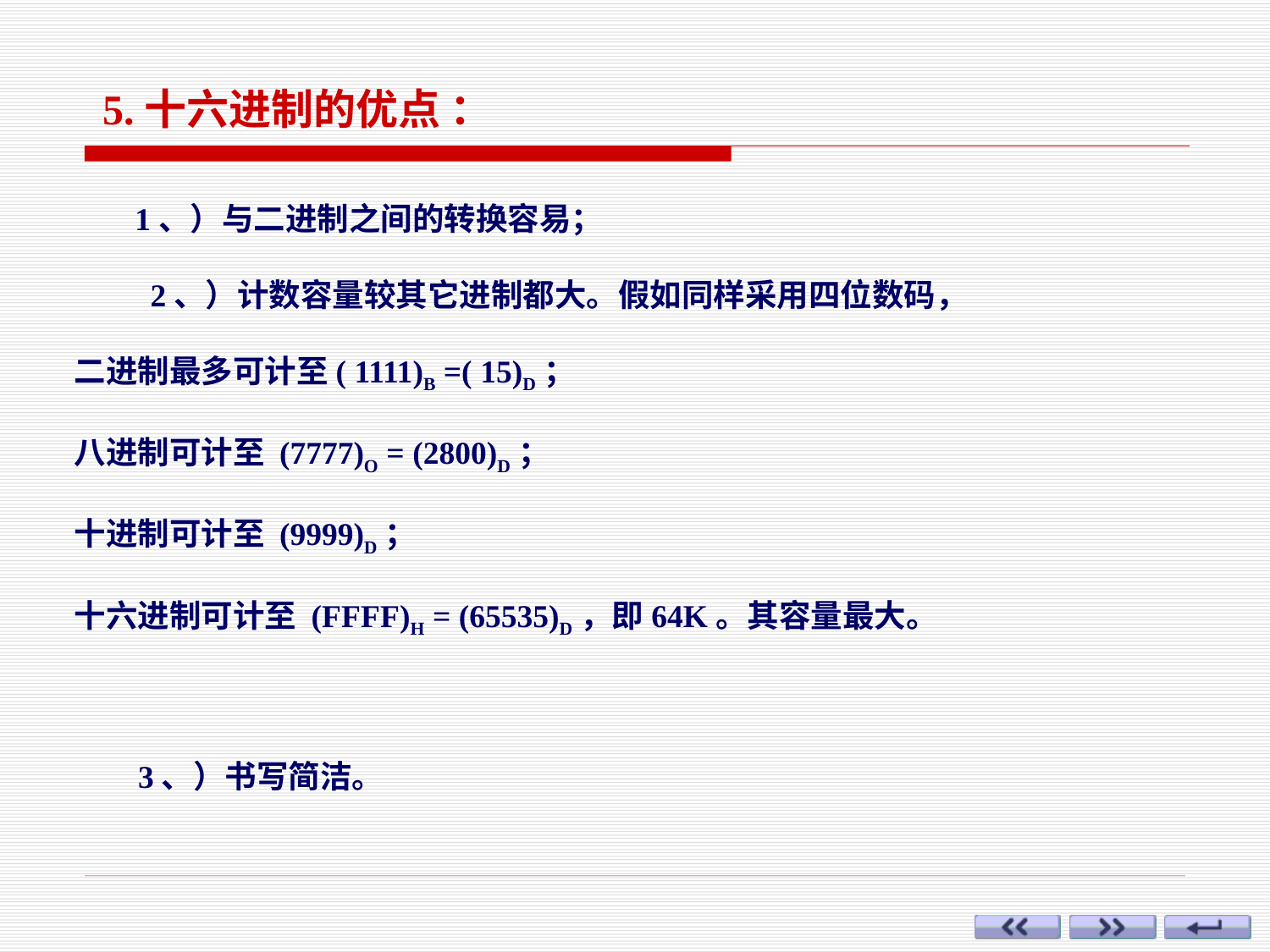

5.十六进制的优点 ：
    1、）与二进制之间的转换容易；
    2、）计数容量较其它进制都大。假如同样采用四位数码，

二进制最多可计至( 1111)B =( 15)D；

八进制可计至 (7777)O = (2800)D；

十进制可计至 (9999)D；

十六进制可计至 (FFFF)H = (65535)D，即64K。其容量最大。
    3、）书写简洁。